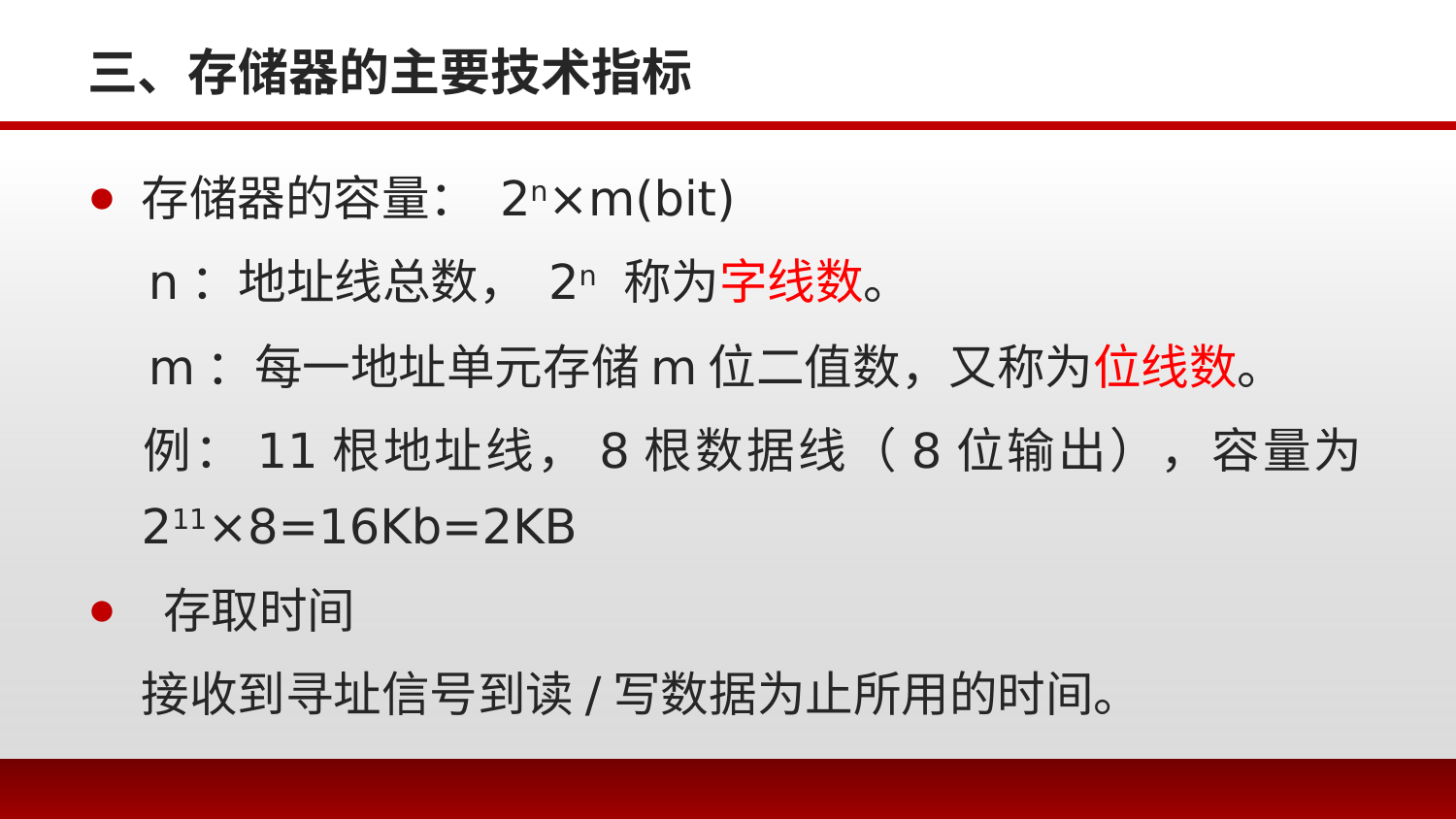

# 三、存储器的主要技术指标
存储器的容量： 2n×m(bit)
    n：地址线总数， 2n 称为字线数。
    m：每一地址单元存储m位二值数，又称为位线数。
   例：11根地址线，8根数据线（8位输出），容量为211×8=16Kb=2KB
 存取时间
    接收到寻址信号到读/写数据为止所用的时间。

6